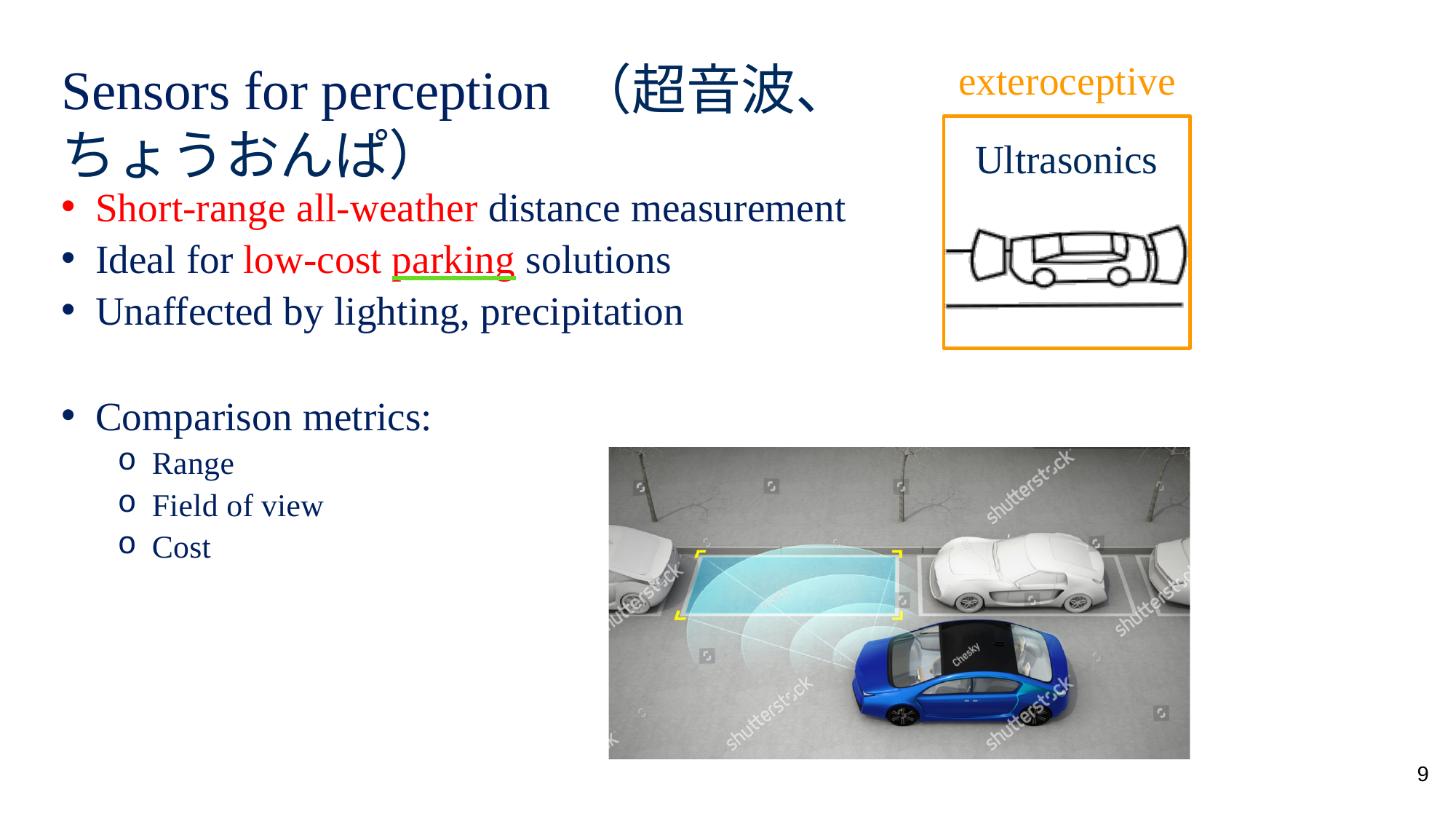

exteroceptive
# Sensors for perception （超音波、ちょうおんぱ）

Ultrasonics
Short-range all-weather distance measurement
Ideal for low-cost parking solutions
Unaffected by lighting, precipitation

Comparison metrics:
Range
Field of view
Cost

9